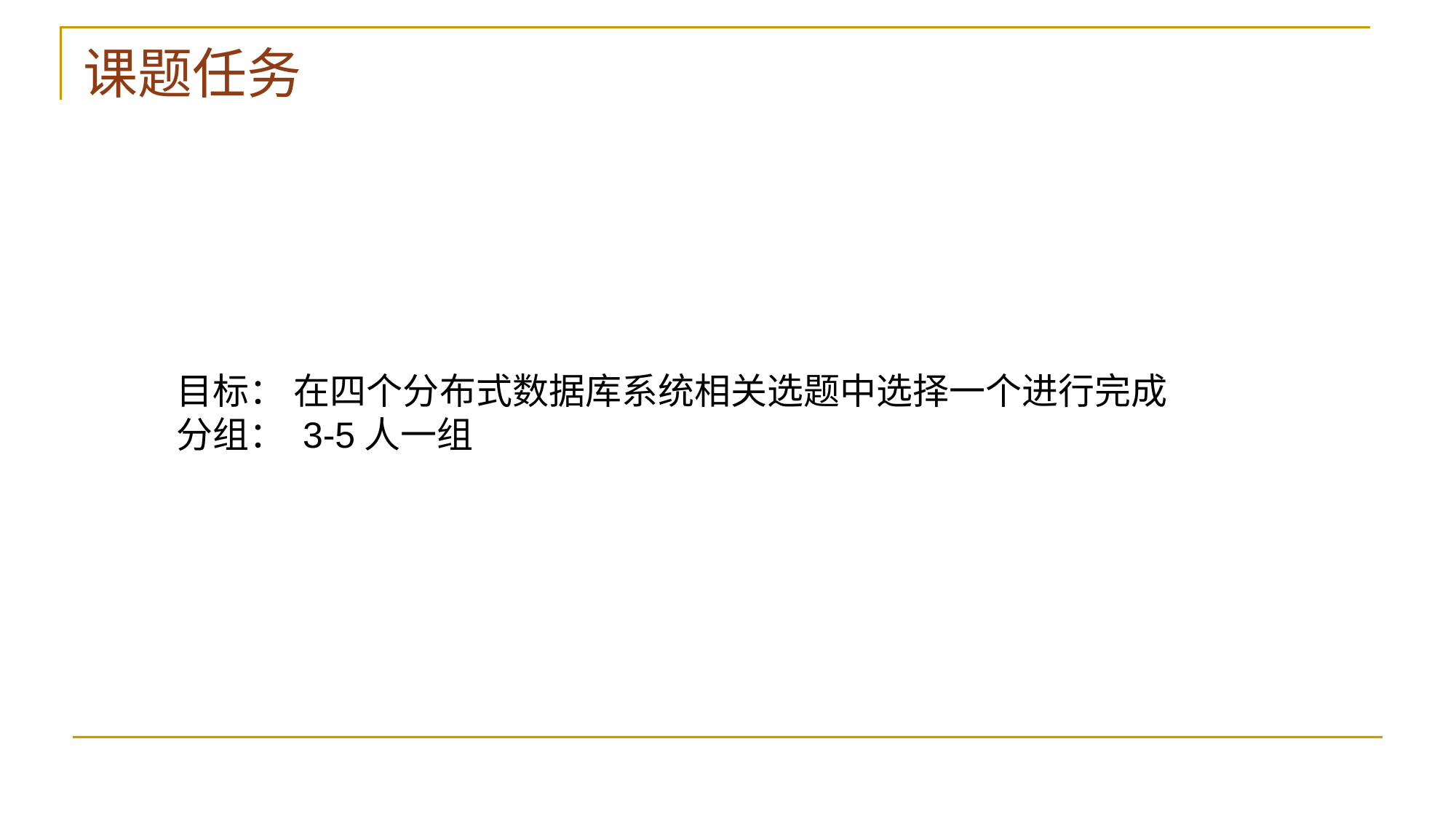

# 课题任务
目标： 在四个分布式数据库系统相关选题中选择一个进行完成
分组： 3-5人一组